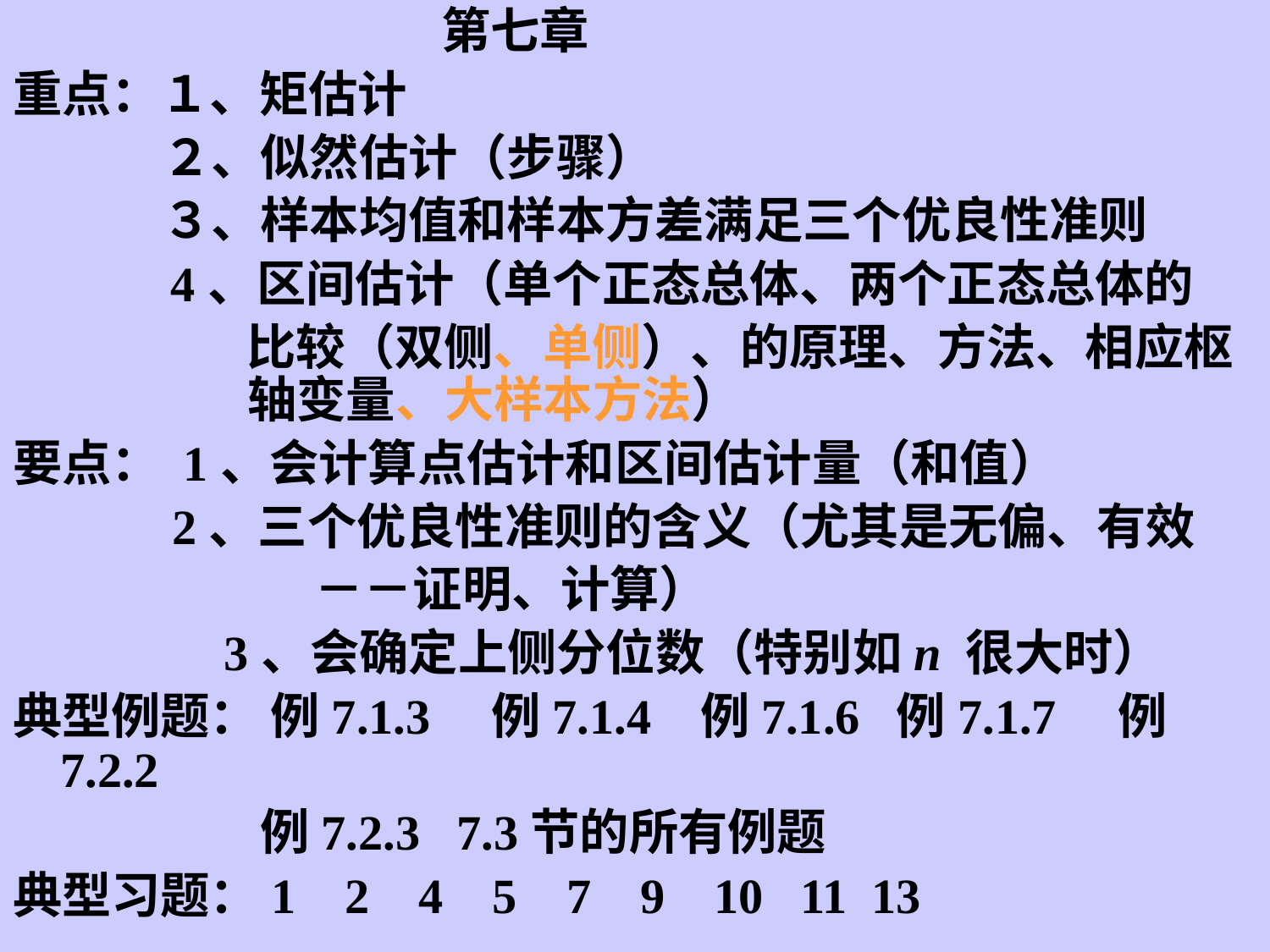

第七章
重点：１、矩估计
２、似然估计（步骤）
３、样本均值和样本方差满足三个优良性准则
4、区间估计（单个正态总体、两个正态总体的
比较（双侧、单侧）、的原理、方法、相应枢轴变量、大样本方法）
要点： 1、会计算点估计和区间估计量（和值）
             2、三个优良性准则的含义（尤其是无偏、有效
			－－证明、计算）
		   3、会确定上侧分位数（特别如n 很大时）
典型例题： 例7.1.3    例7.1.4   例7.1.6  例7.1.7    例7.2.2
                     例7.2.3   7.3节的所有例题
典型习题：1    2    4    5    7    9    10   11  13